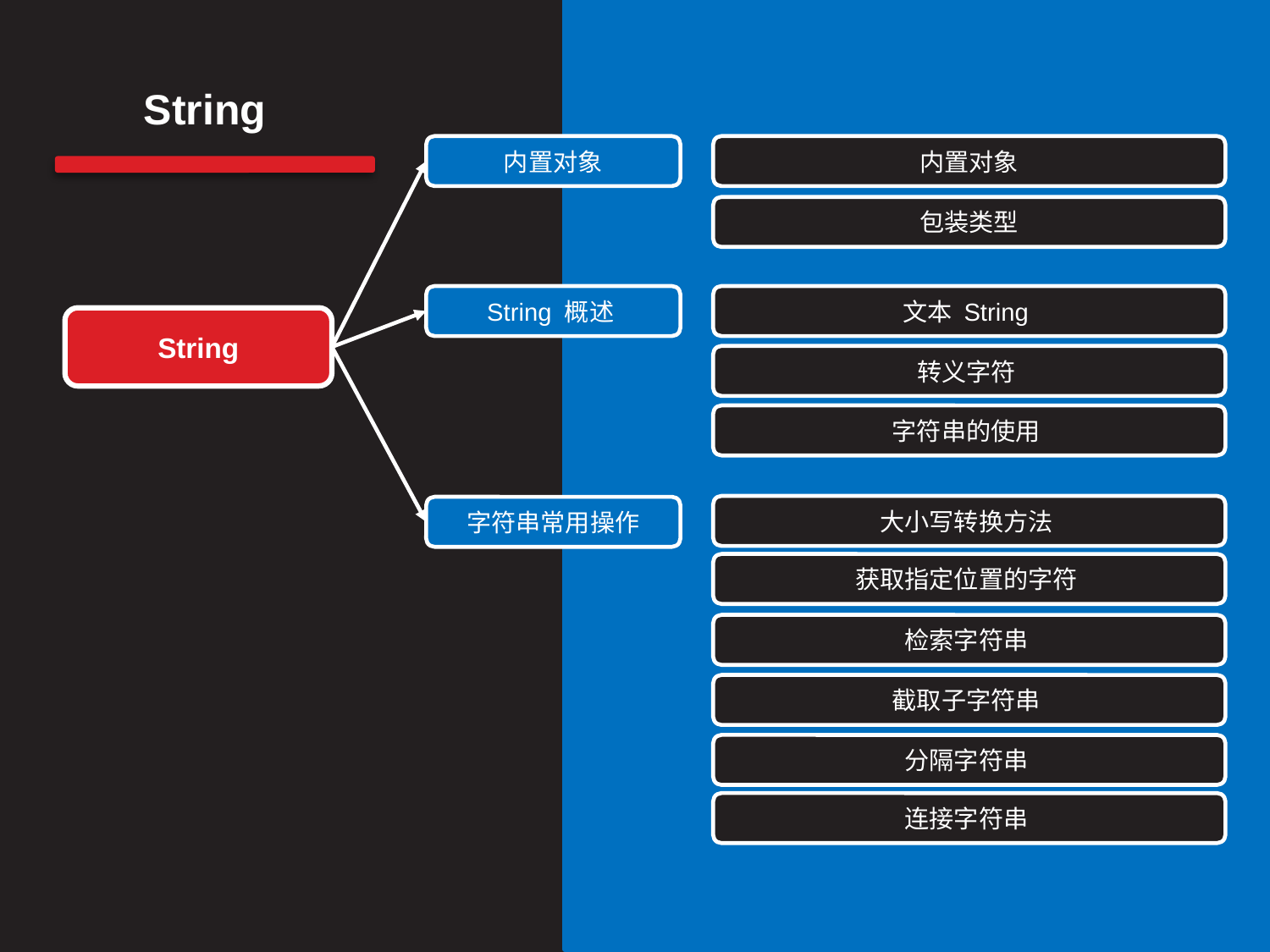

String

内置对象
内置对象
包装类型
String 概述
文本 String
String
转义字符
字符串的使用
大小写转换方法
字符串常用操作
获取指定位置的字符
检索字符串
截取子字符串
分隔字符串
连接字符串